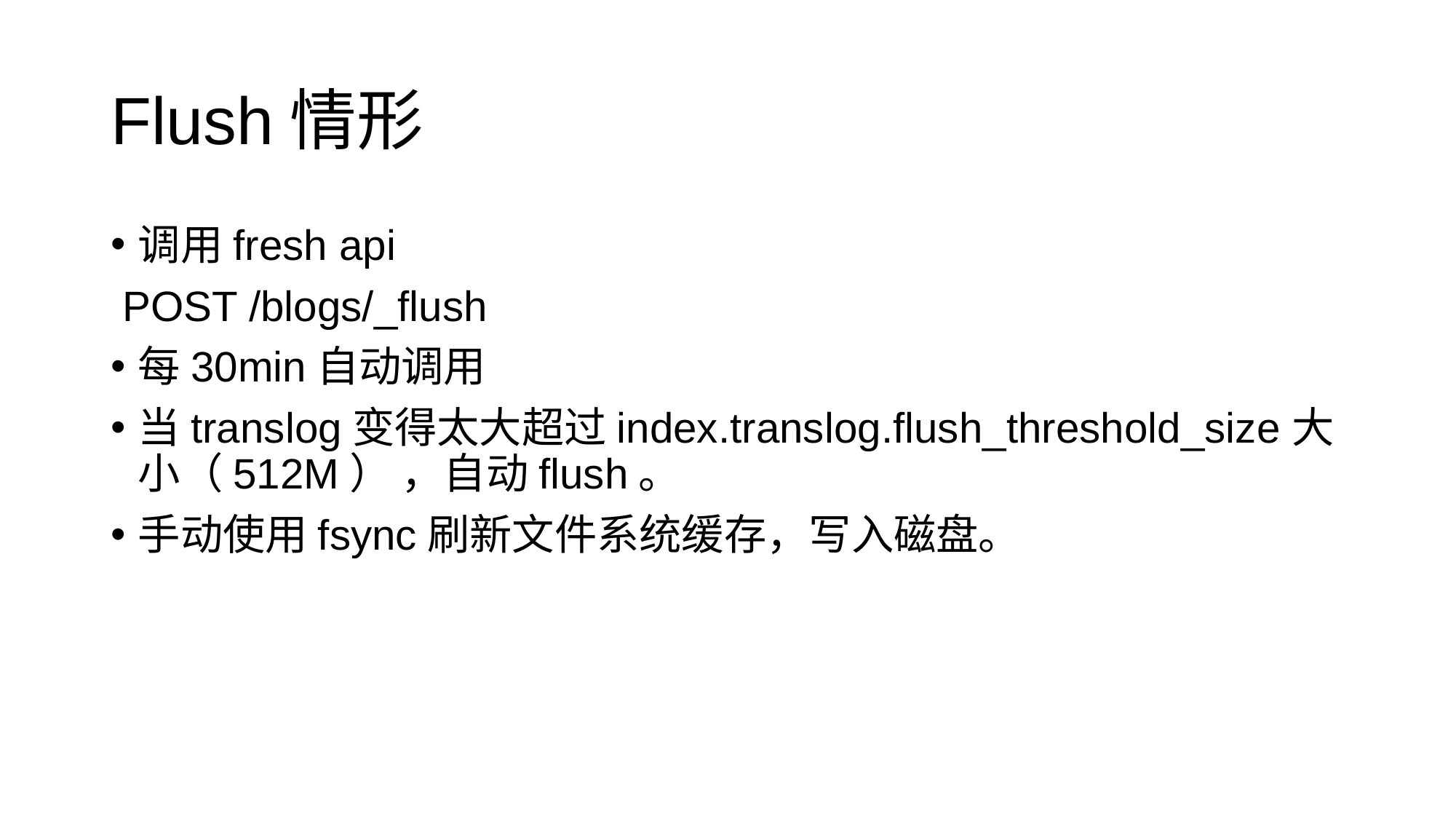

# Flush情形
调用fresh api
 POST /blogs/_flush
每30min自动调用
当translog变得太大超过index.translog.flush_threshold_size大小（512M） ，自动flush。
手动使用fsync刷新文件系统缓存，写入磁盘。